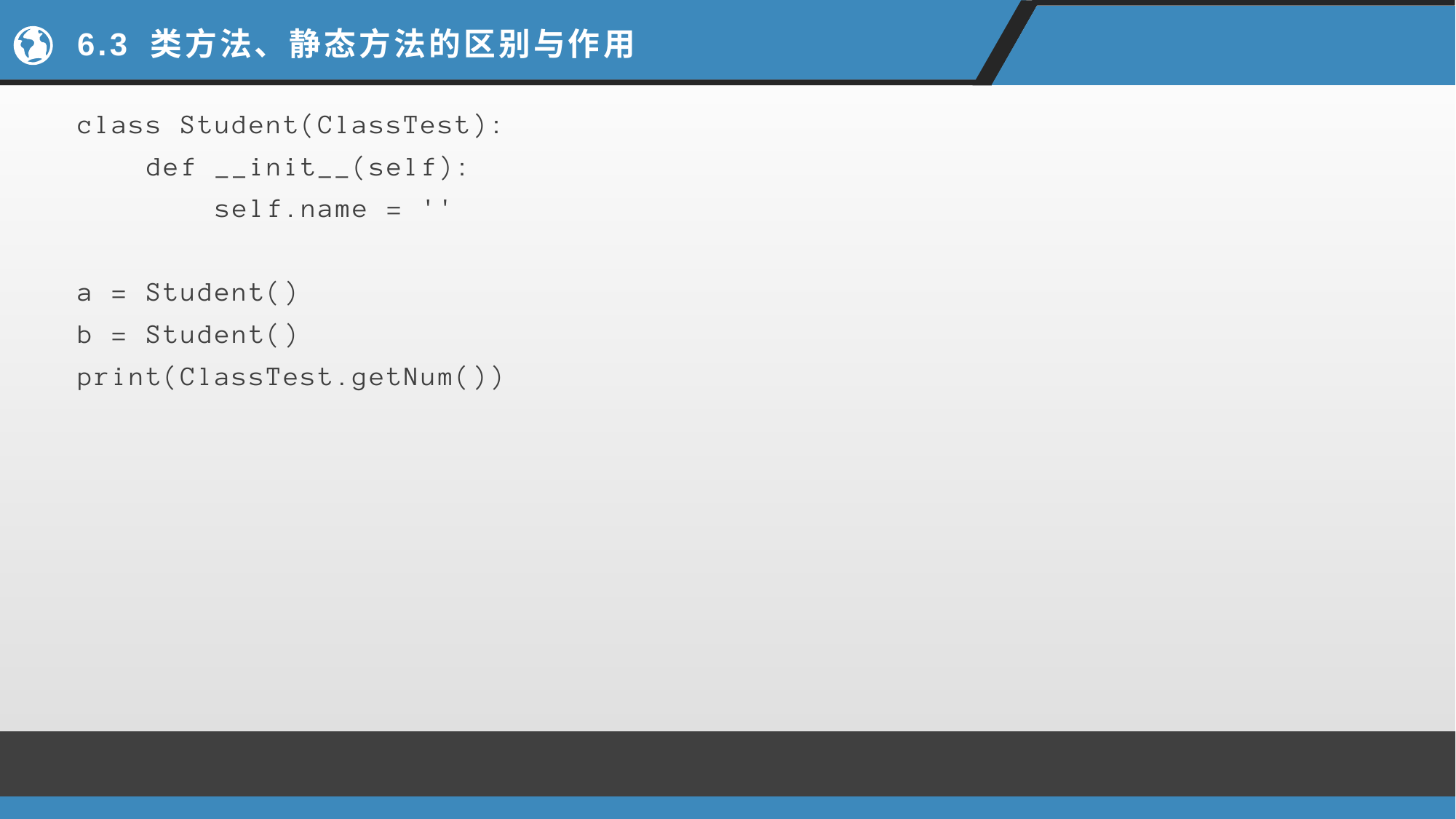

# 6.3 类方法、静态方法的区别与作用

class Student(ClassTest):
    def __init__(self):
        self.name = ''

a = Student()
b = Student()
print(ClassTest.getNum())
34